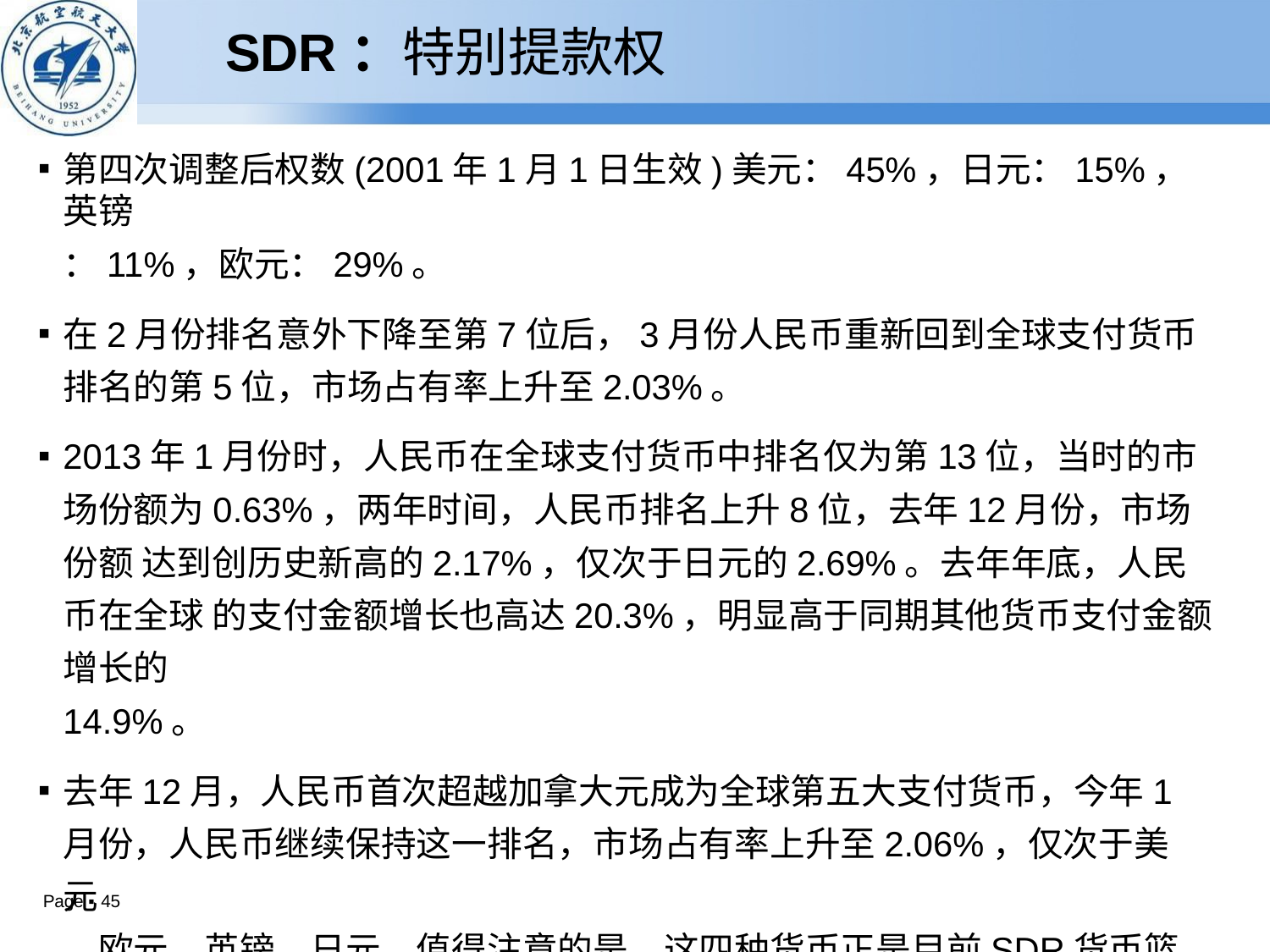

# SDR：特别提款权
第四次调整后权数(2001年1月1日生效)美元：45%，日元：15%，英镑
：11%，欧元：29%。
在2月份排名意外下降至第7位后，3月份人民币重新回到全球支付货币
排名的第5位，市场占有率上升至2.03%。
2013年1月份时，人民币在全球支付货币中排名仅为第13位，当时的市 场份额为0.63%，两年时间，人民币排名上升8位，去年12月份，市场份额 达到创历史新高的2.17%，仅次于日元的2.69%。去年年底，人民币在全球 的支付金额增长也高达20.3%，明显高于同期其他货币支付金额增长的
14.9%。
去年12月，人民币首次超越加拿大元成为全球第五大支付货币，今年1  月份，人民币继续保持这一排名，市场占有率上升至2.06%，仅次于美元
、欧元、英镑、日元，值得注意的是，这四种货币正是目前SDR货币篮子 的组成，人民币紧随其后，意味着与纳入SDR篮子的终极目标渐行渐近。
Page ▪ 45